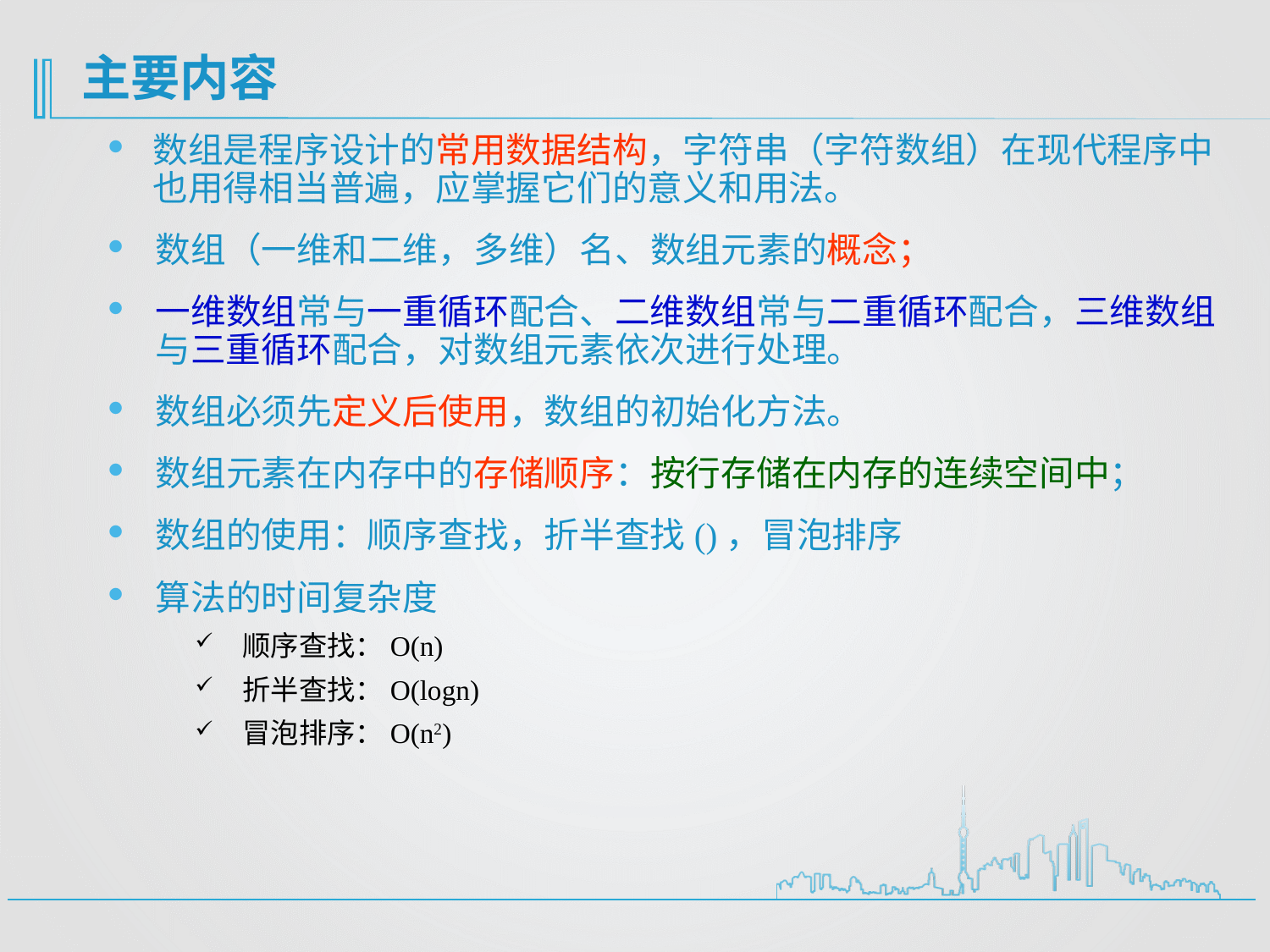

主要内容
数组是程序设计的常用数据结构，字符串（字符数组）在现代程序中也用得相当普遍，应掌握它们的意义和用法。
数组（一维和二维，多维）名、数组元素的概念；
一维数组常与一重循环配合、二维数组常与二重循环配合，三维数组与三重循环配合，对数组元素依次进行处理。
数组必须先定义后使用，数组的初始化方法。
数组元素在内存中的存储顺序：按行存储在内存的连续空间中；
数组的使用：顺序查找，折半查找()，冒泡排序
算法的时间复杂度
顺序查找：O(n)
折半查找：O(logn)
冒泡排序：O(n2)